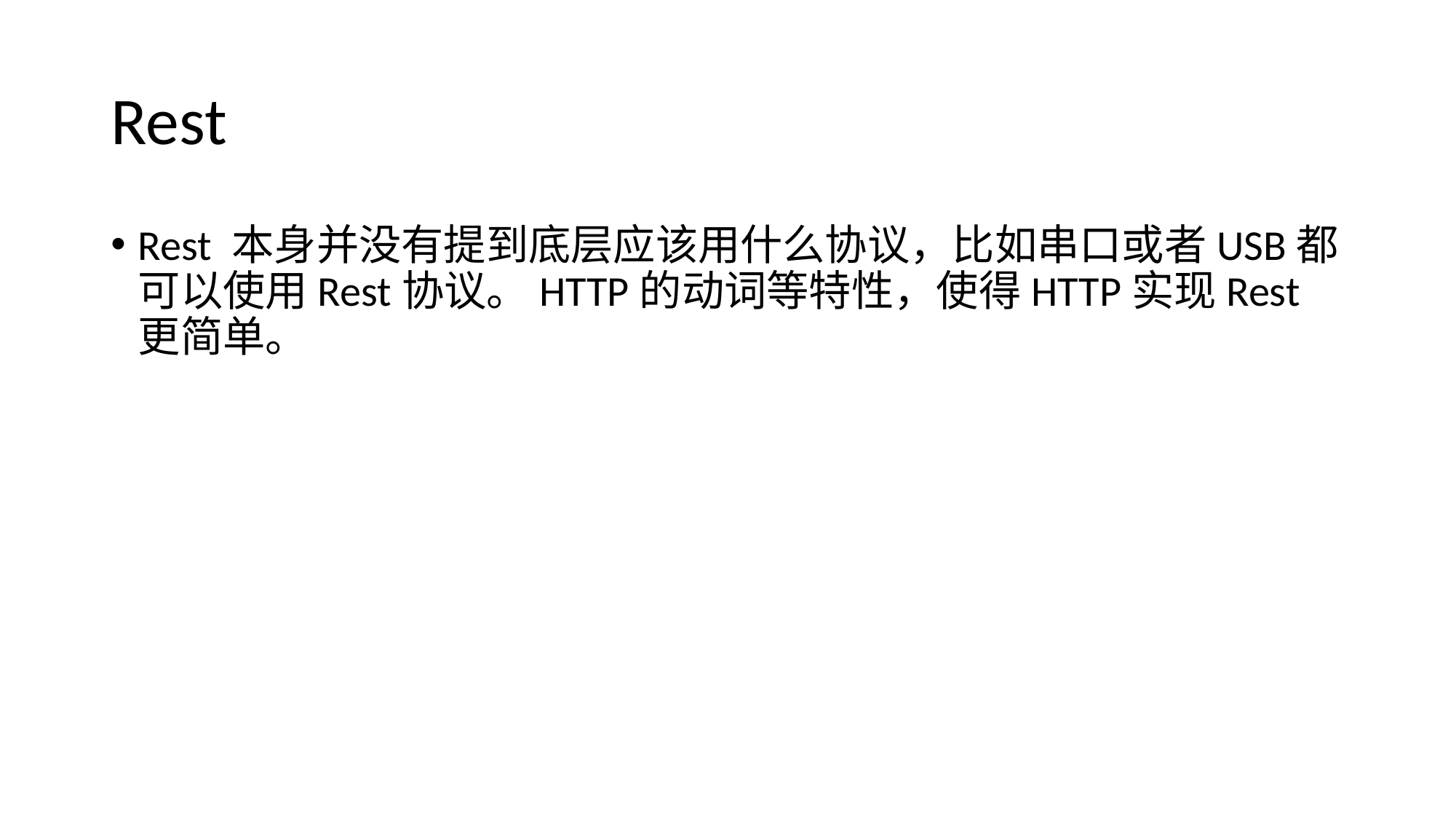

# Rest
Rest 本身并没有提到底层应该用什么协议，比如串口或者USB都可以使用Rest协议。HTTP的动词等特性，使得HTTP实现Rest更简单。